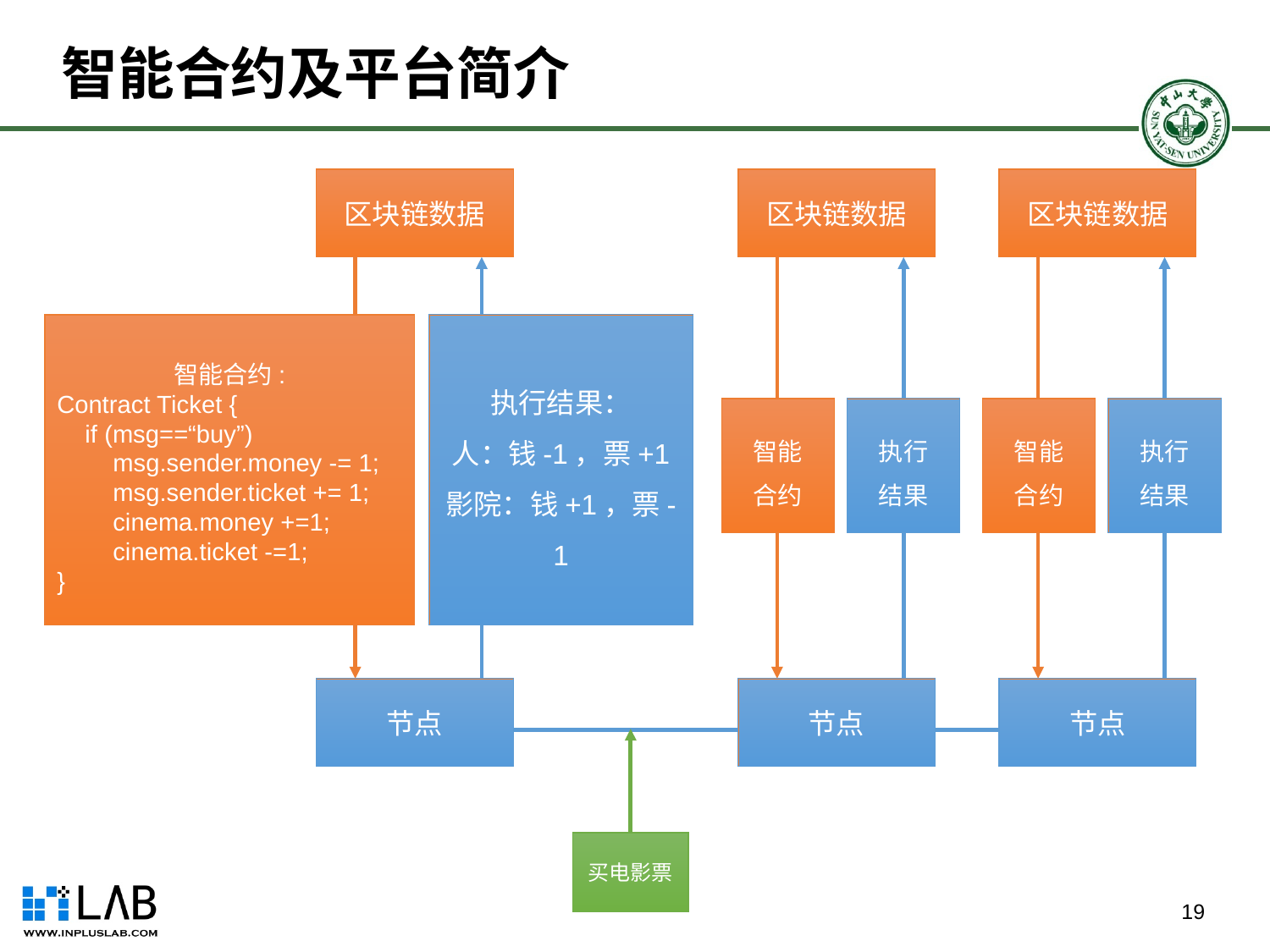

# 智能合约及平台简介
区块链数据
区块链数据
区块链数据
执行结果：
人：钱-1，票+1
影院：钱+1，票-1
智能合约:
Contract Ticket {
    if (msg==“buy”)
        msg.sender.money -= 1;
        msg.sender.ticket += 1;
        cinema.money +=1;
        cinema.ticket -=1;
}
执行
结果
执行
结果
智能
合约
智能
合约
节点
节点
节点
买电影票